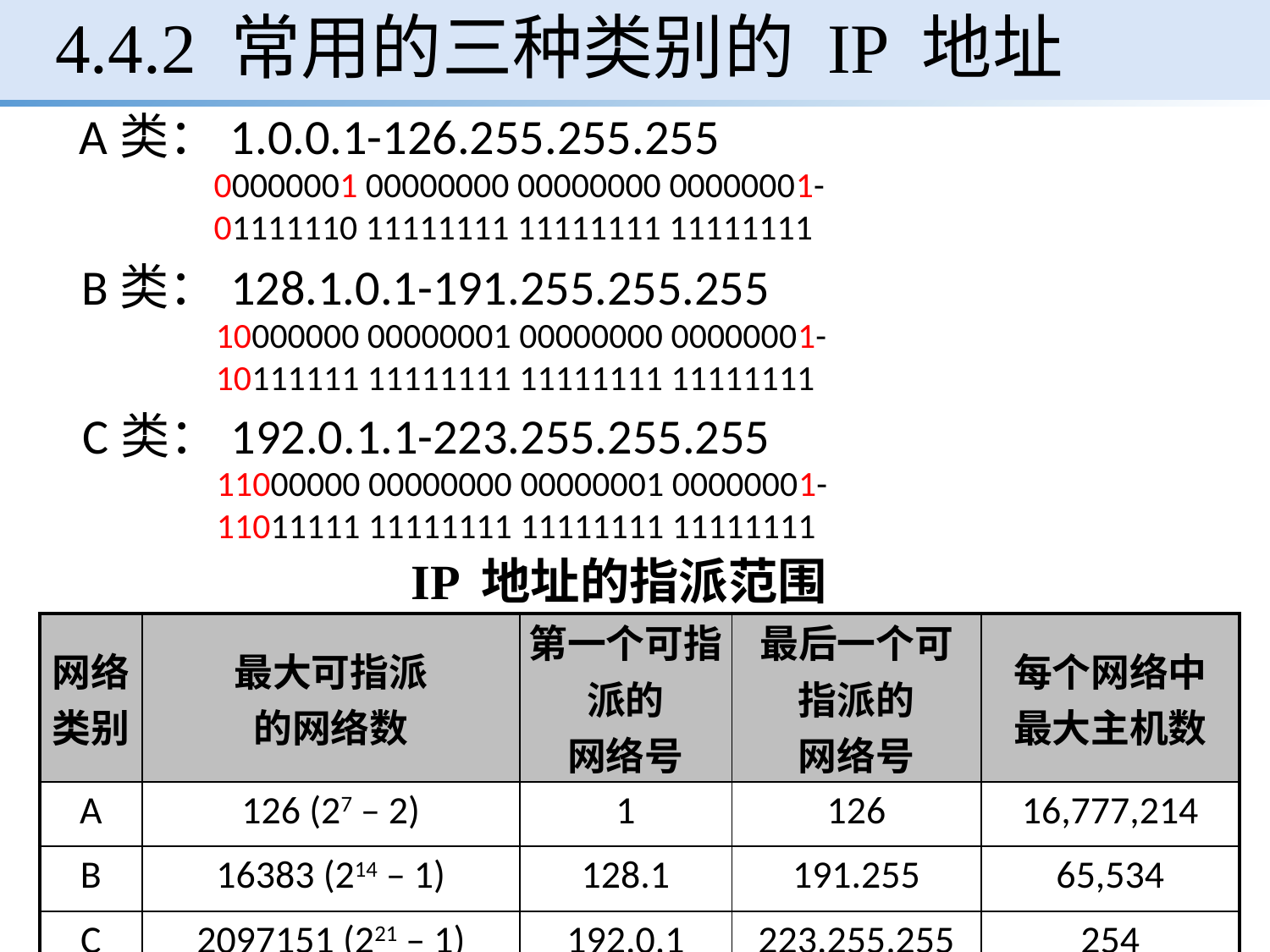

# 4.4.2 常用的三种类别的 IP 地址
A类：1.0.0.1-126.255.255.255
00000001 00000000 00000000 00000001-
01111110 11111111 11111111 11111111
B类：128.1.0.1-191.255.255.255
10000000 00000001 00000000 00000001-
10111111 11111111 11111111 11111111
C类：192.0.1.1-223.255.255.255
11000000 00000000 00000001 00000001-
11011111 11111111 11111111 11111111
IP 地址的指派范围
| 网络 类别 | 最大可指派 的网络数 | 第一个可指派的 网络号 | 最后一个可指派的 网络号 | 每个网络中 最大主机数 |
| --- | --- | --- | --- | --- |
| A | 126 (27 – 2) | 1 | 126 | 16,777,214 |
| B | 16383 (214 – 1) | 128.1 | 191.255 | 65,534 |
| C | 2097151 (221 – 1) | 192.0.1 | 223.255.255 | 254 |